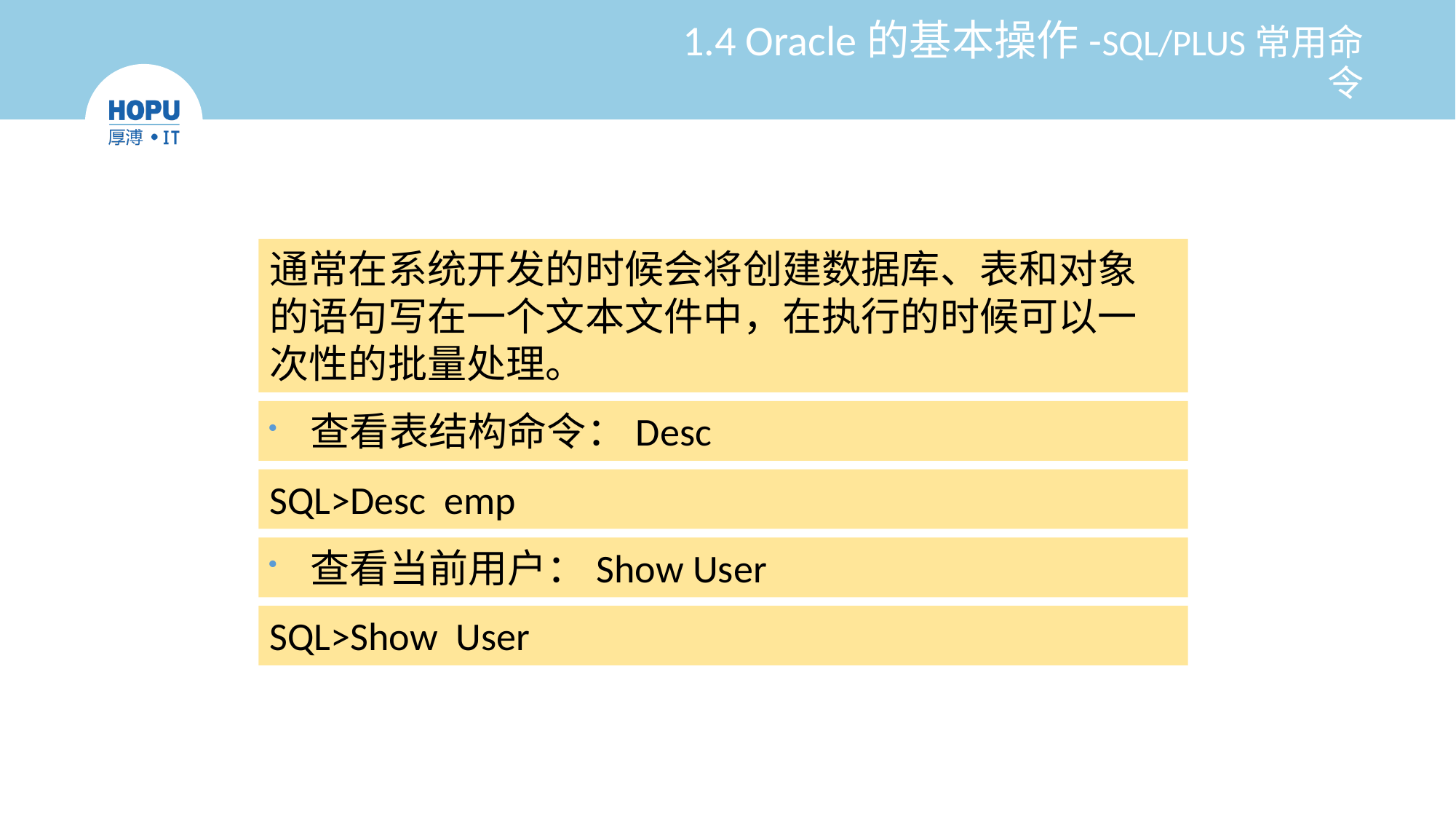

# 1.4 Oracle的基本操作-SQL/PLUS常用命令

通常在系统开发的时候会将创建数据库、表和对象的语句写在一个文本文件中，在执行的时候可以一次性的批量处理。
查看表结构命令：Desc
SQL>Desc  emp
查看当前用户：Show User
SQL>Show  User